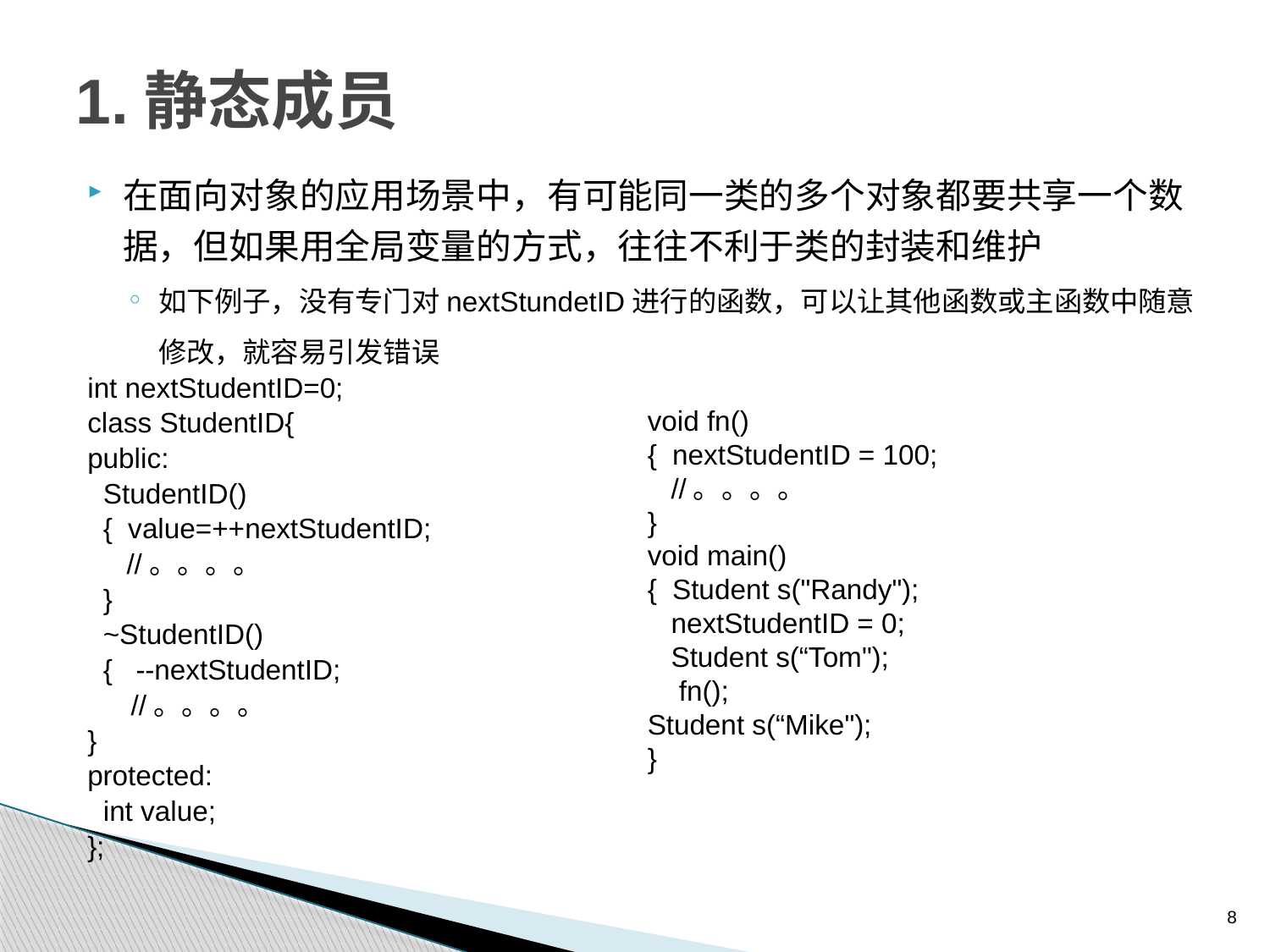

# 1.静态成员
在面向对象的应用场景中，有可能同一类的多个对象都要共享一个数据，但如果用全局变量的方式，往往不利于类的封装和维护
如下例子，没有专门对nextStundetID进行的函数，可以让其他函数或主函数中随意修改，就容易引发错误
int nextStudentID=0;
class StudentID{
public:
  StudentID()
  {  value=++nextStudentID;
     //。。。。
  }
  ~StudentID()
  {   --nextStudentID;
	 //。。。。
}
protected:
  int value;
};
void fn()
{  nextStudentID = 100;
   //。。。。
}
void main()
{  Student s("Randy");
   nextStudentID = 0;
   Student s(“Tom");
    fn();
Student s(“Mike");
}
8